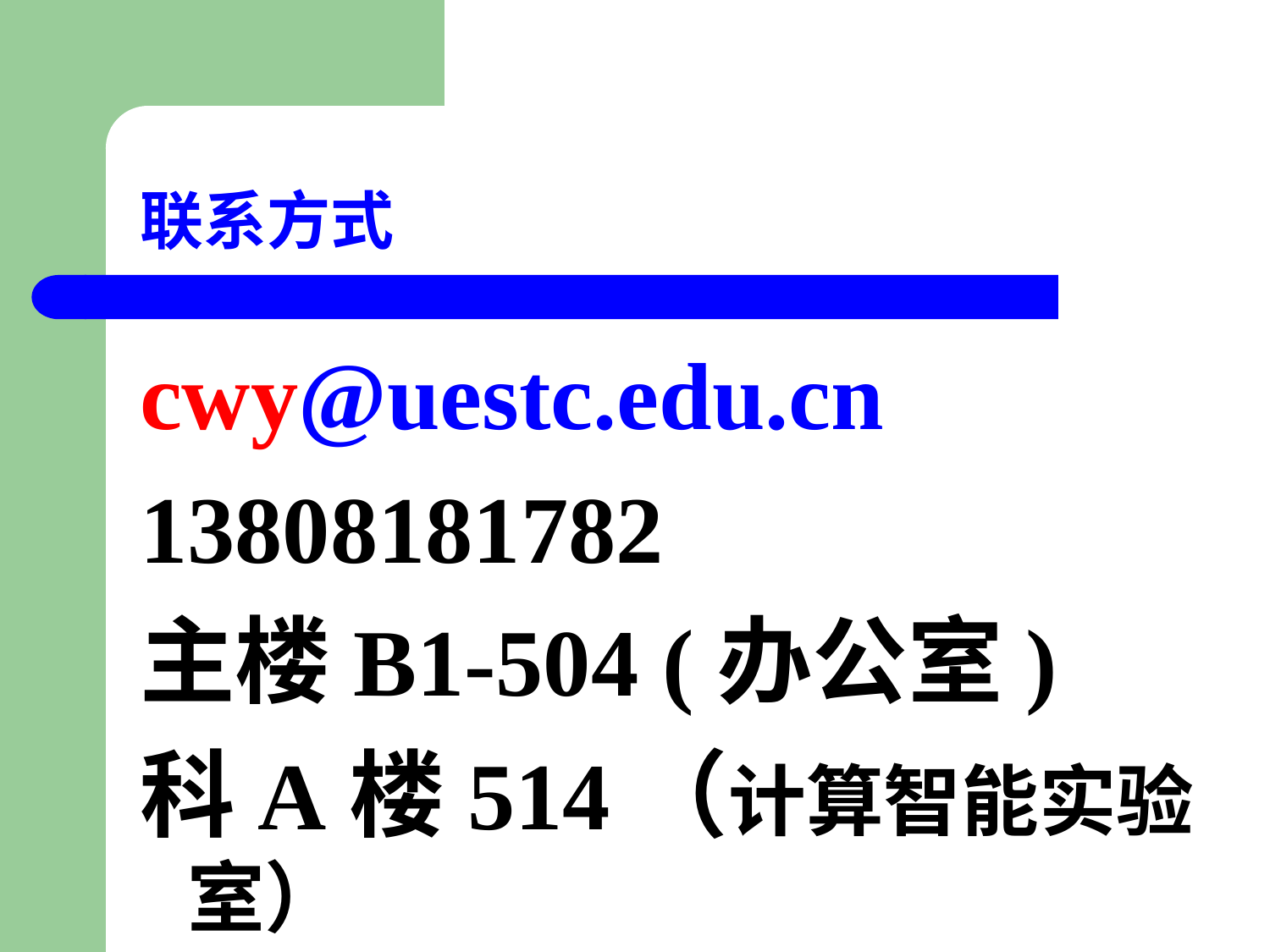

# 联系方式
cwy@uestc.edu.cn
13808181782
主楼B1-504 (办公室)
科A楼514（计算智能实验室）